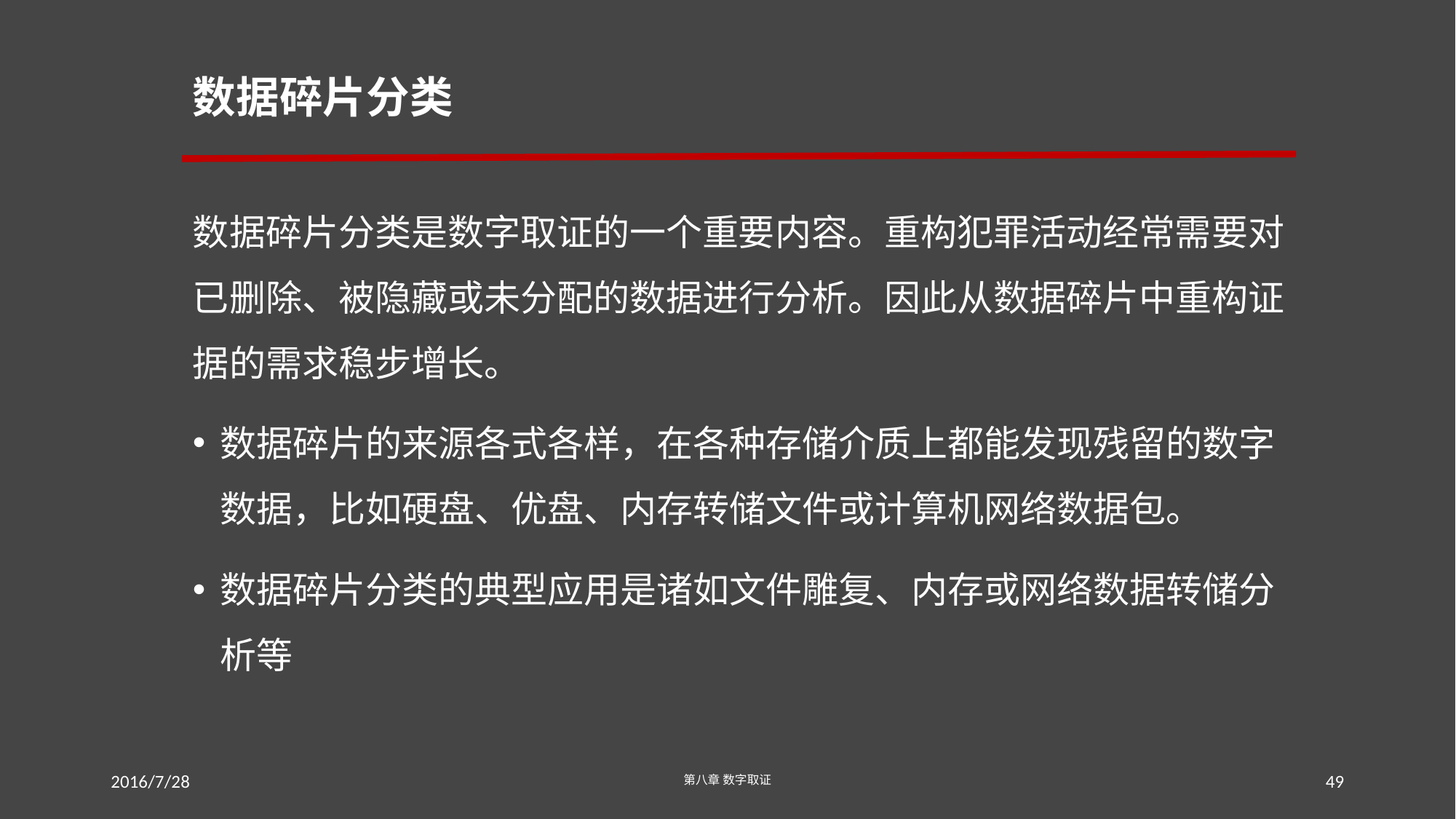

# 数据碎片分类
数据碎片分类是数字取证的一个重要内容。重构犯罪活动经常需要对已删除、被隐藏或未分配的数据进行分析。因此从数据碎片中重构证据的需求稳步增长。
数据碎片的来源各式各样，在各种存储介质上都能发现残留的数字数据，比如硬盘、优盘、内存转储文件或计算机网络数据包。
数据碎片分类的典型应用是诸如文件雕复、内存或网络数据转储分析等
2016/7/28
第八章 数字取证
49